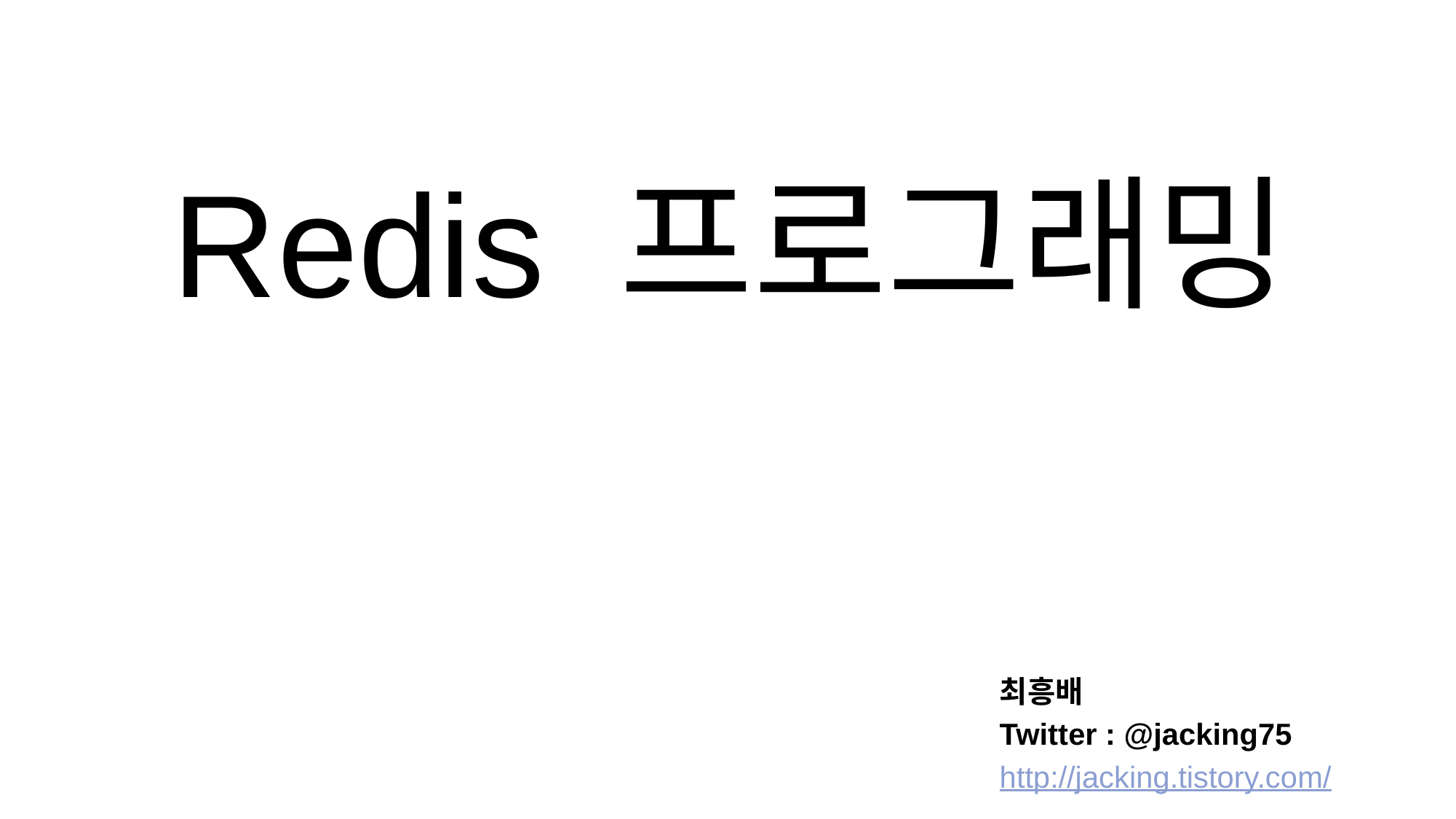

Redis 프로그래밍
최흥배
Twitter : @jacking75
http://jacking.tistory.com/